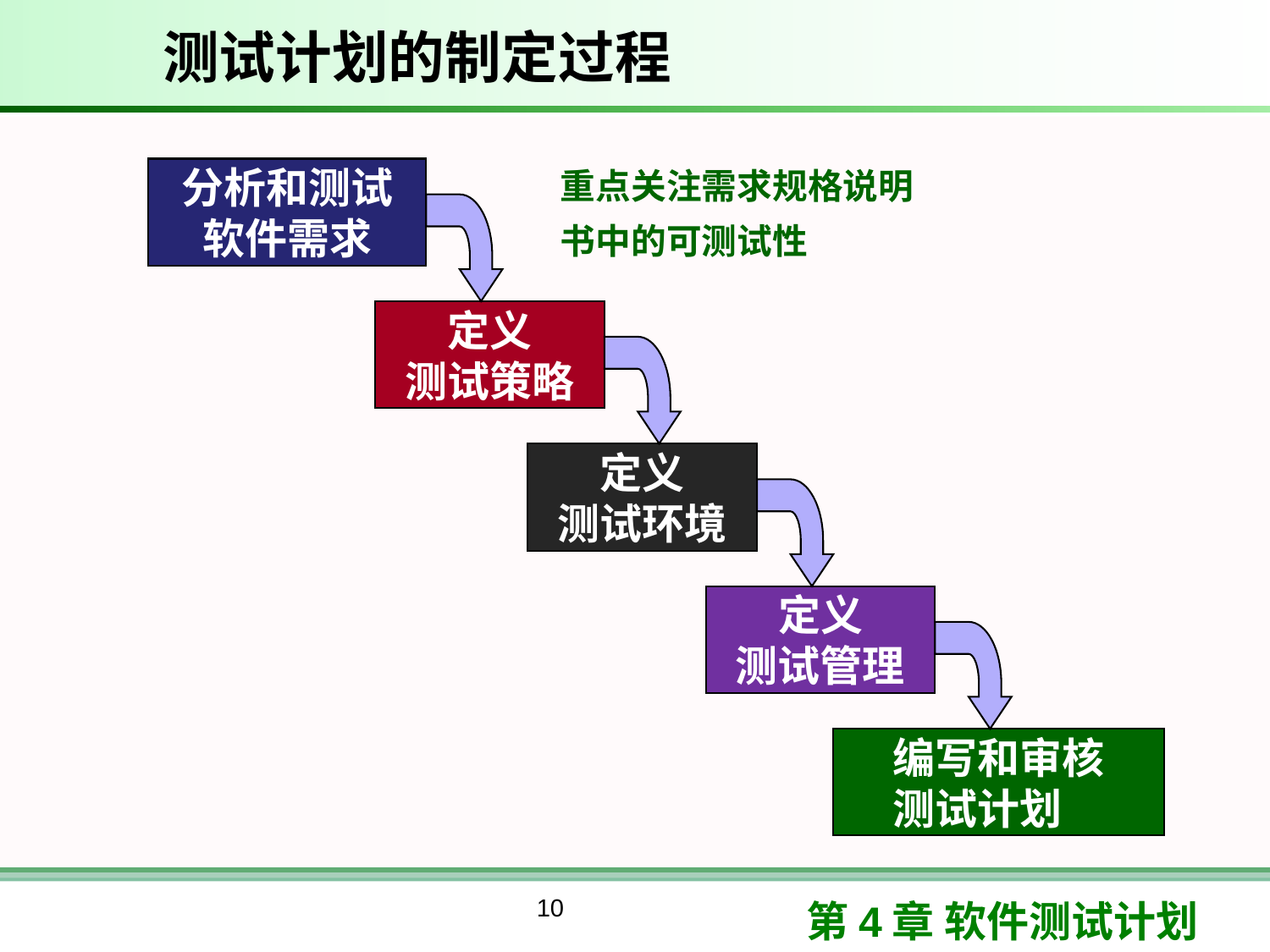

# 测试计划的制定过程
重点关注需求规格说明书中的可测试性
分析和测试软件需求

定义
测试策略

定义
测试环境

定义
测试管理

编写和审核
测试计划
10